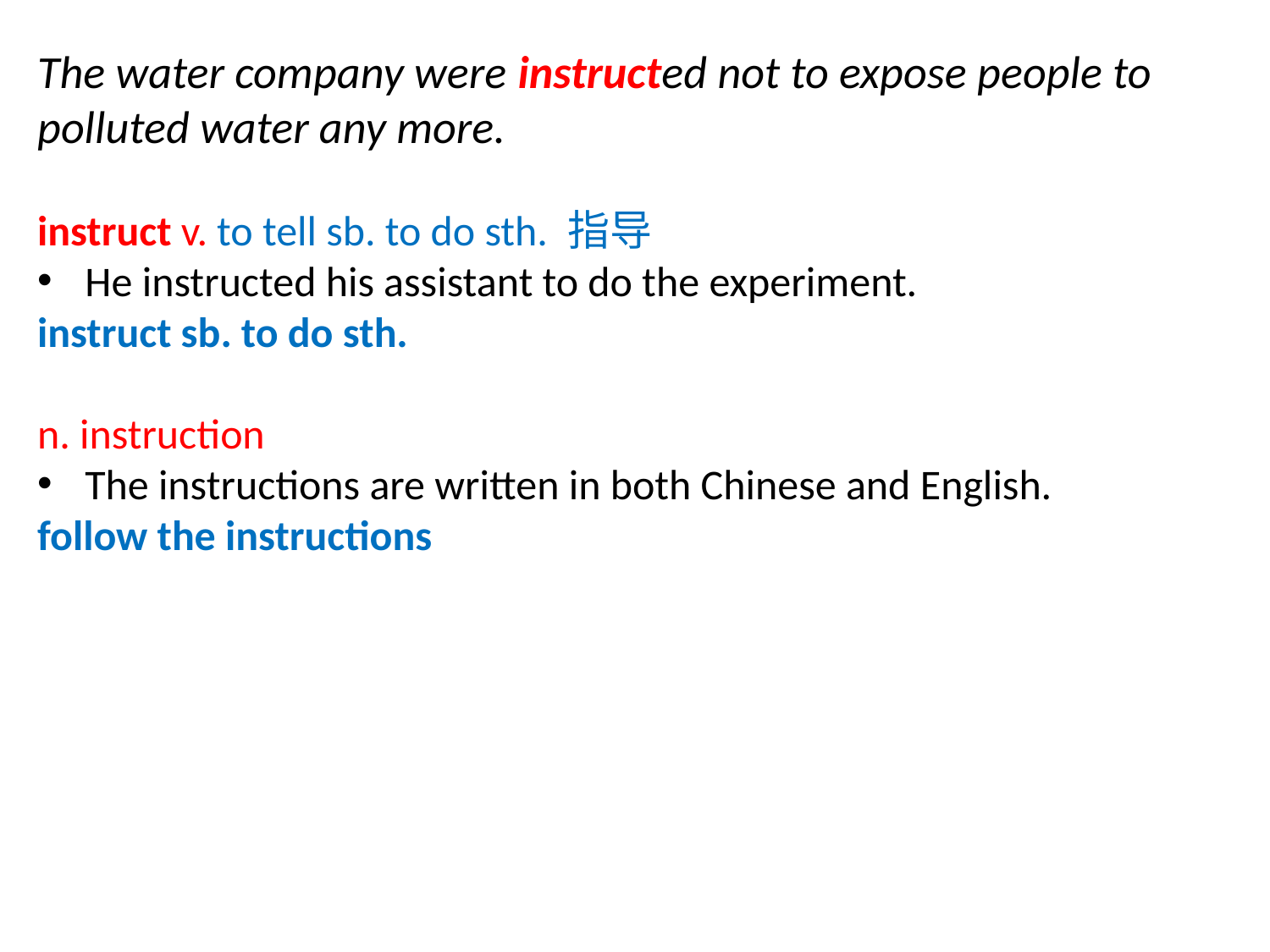

The water company were instructed not to expose people to polluted water any more.

instruct v. to tell sb. to do sth. 指导
He instructed his assistant to do the experiment.
instruct sb. to do sth.

n. instruction
The instructions are written in both Chinese and English.
follow the instructions